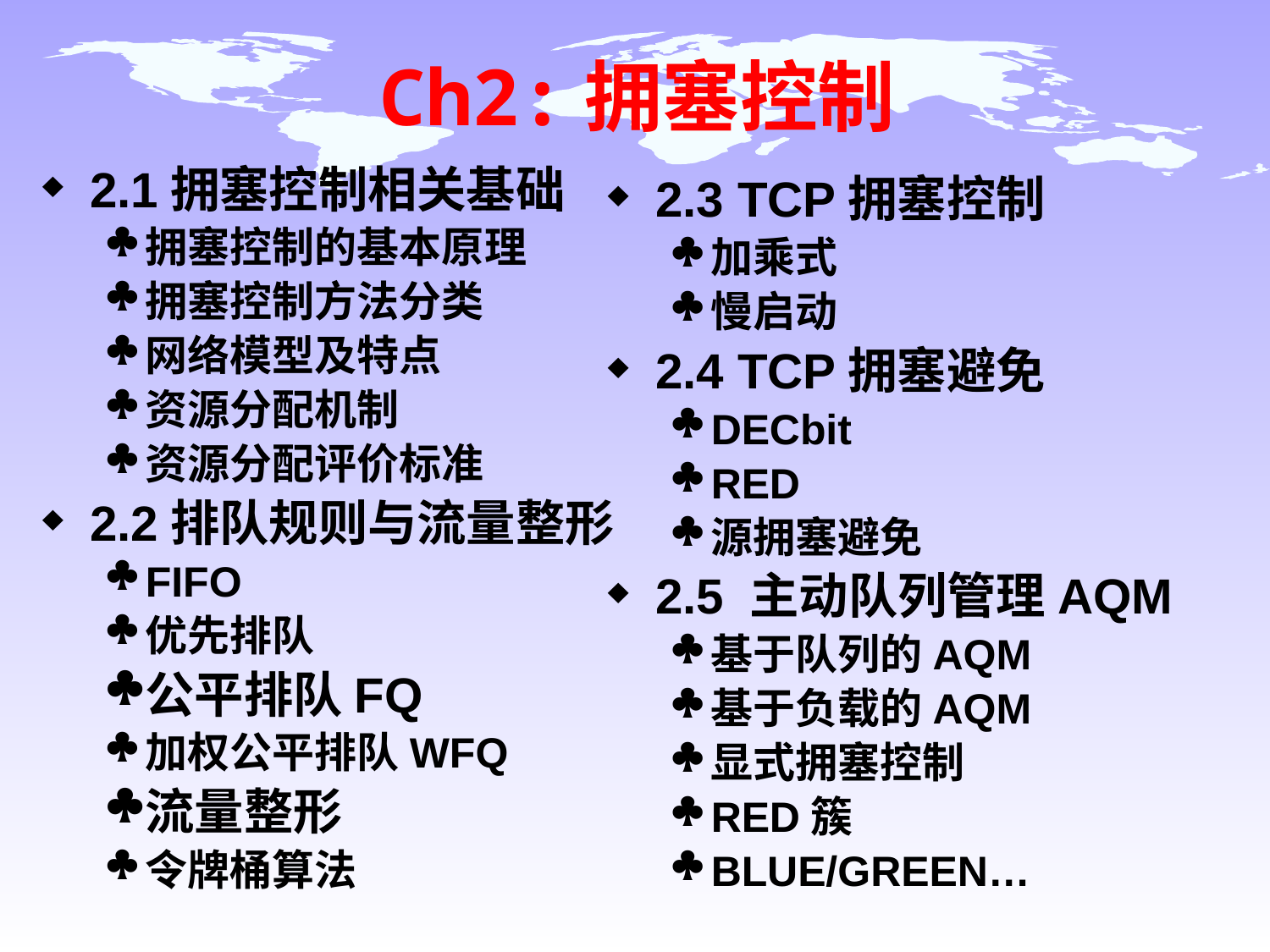

# Ch2:拥塞控制
2.1拥塞控制相关基础
拥塞控制的基本原理
拥塞控制方法分类
网络模型及特点
资源分配机制
资源分配评价标准
2.2排队规则与流量整形
FIFO
优先排队
公平排队FQ
加权公平排队WFQ
流量整形
令牌桶算法

2.3 TCP拥塞控制
加乘式
慢启动
2.4 TCP拥塞避免
DECbit
RED
源拥塞避免
2.5 主动队列管理AQM
基于队列的AQM
基于负载的AQM
显式拥塞控制
RED簇
BLUE/GREEN…